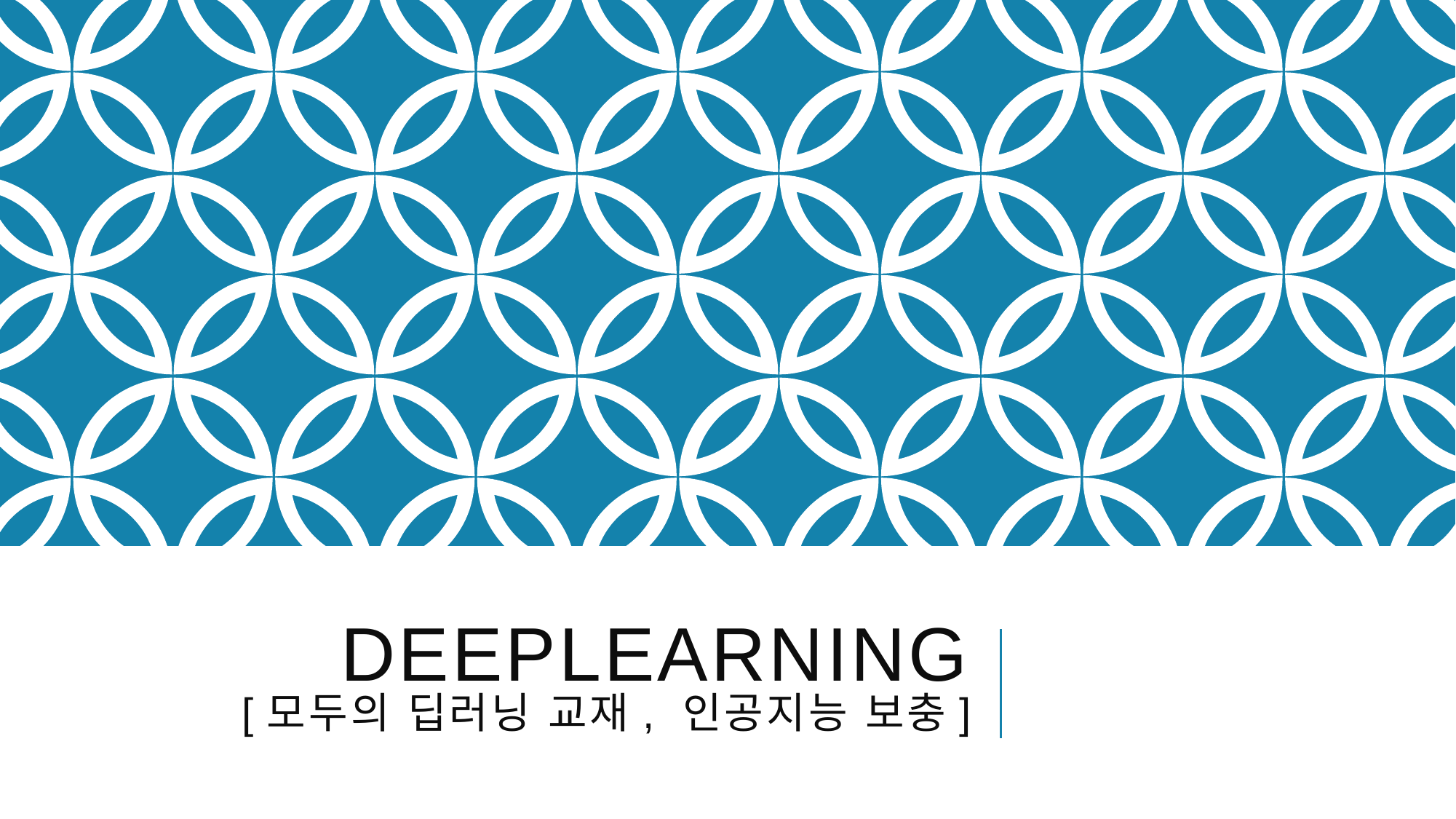

# DeepLearning [모두의 딥러닝 교재, 인공지능 보충]